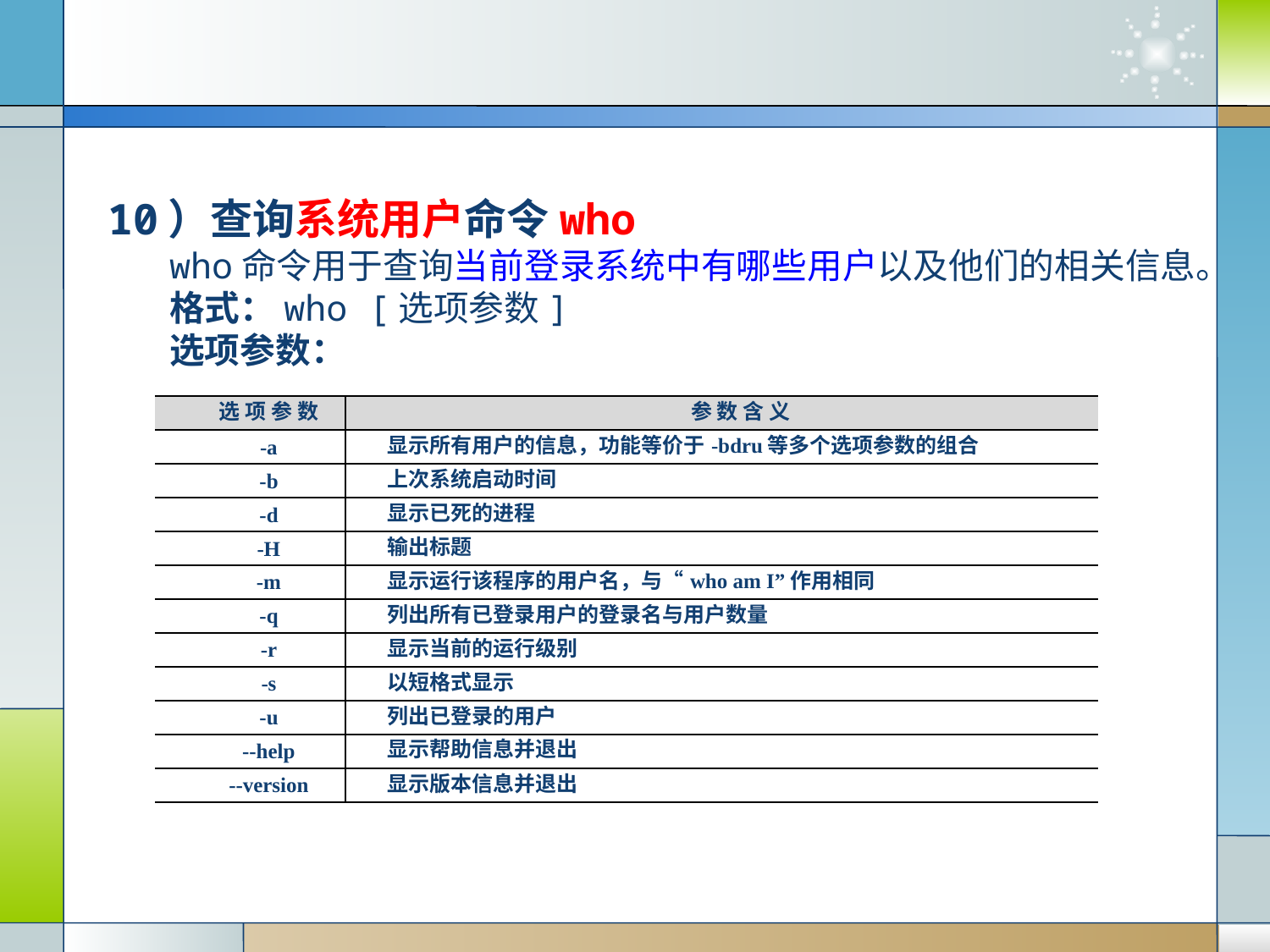

10）查询系统用户命令who
who命令用于查询当前登录系统中有哪些用户以及他们的相关信息。
格式：who [选项参数]
选项参数：
| 选 项 参 数 | 参 数 含 义 |
| --- | --- |
| -a | 显示所有用户的信息，功能等价于-bdru等多个选项参数的组合 |
| -b | 上次系统启动时间 |
| -d | 显示已死的进程 |
| -H | 输出标题 |
| -m | 显示运行该程序的用户名，与“who am I”作用相同 |
| -q | 列出所有已登录用户的登录名与用户数量 |
| -r | 显示当前的运行级别 |
| -s | 以短格式显示 |
| -u | 列出已登录的用户 |
| --help | 显示帮助信息并退出 |
| --version | 显示版本信息并退出 |